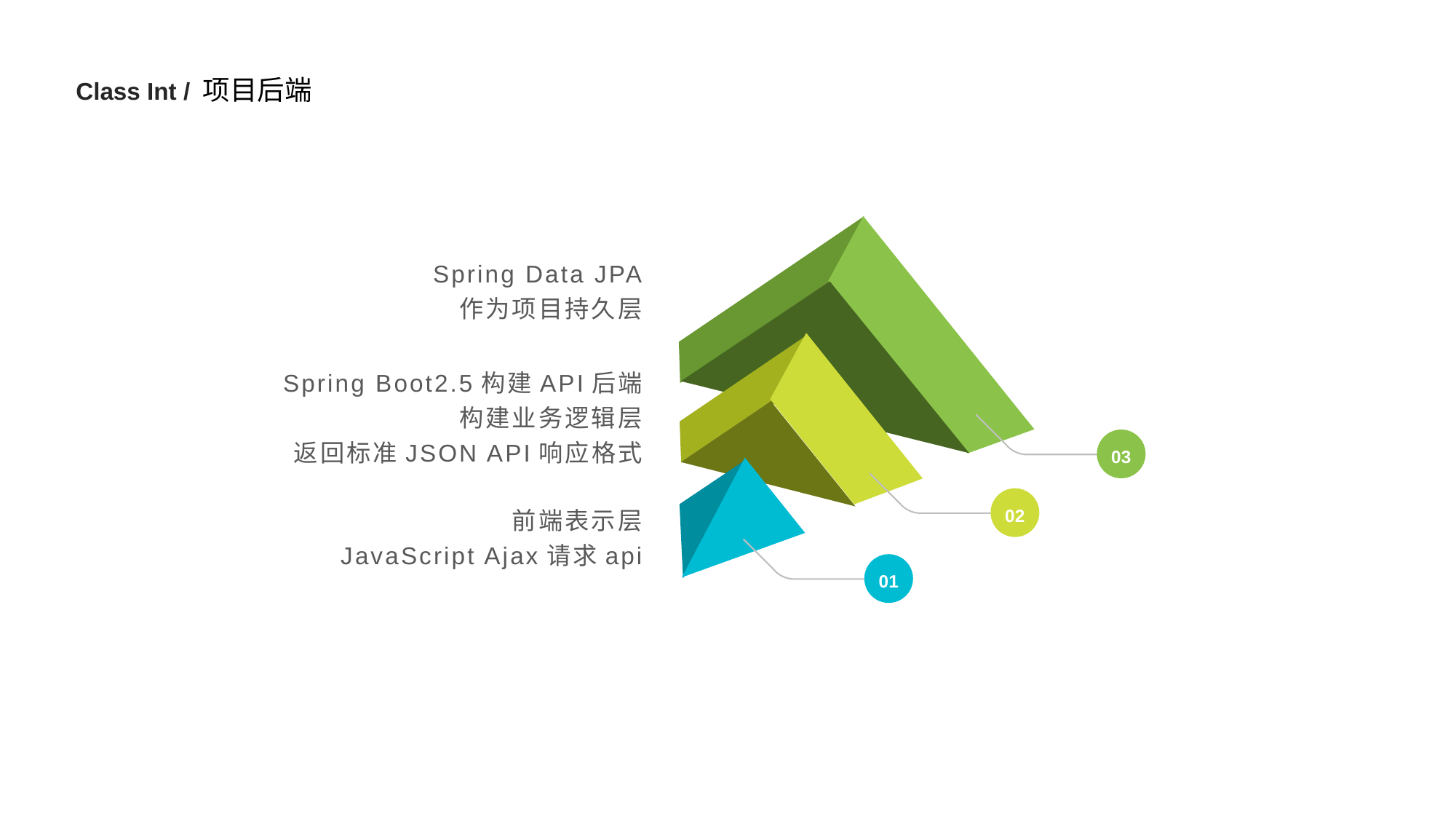

Class Int / 项目后端

Spring Data JPA
作为项目持久层

Spring Boot2.5构建API后端
构建业务逻辑层
返回标准JSON API响应格式

03

前端表示层
JavaScript Ajax请求api
02

01